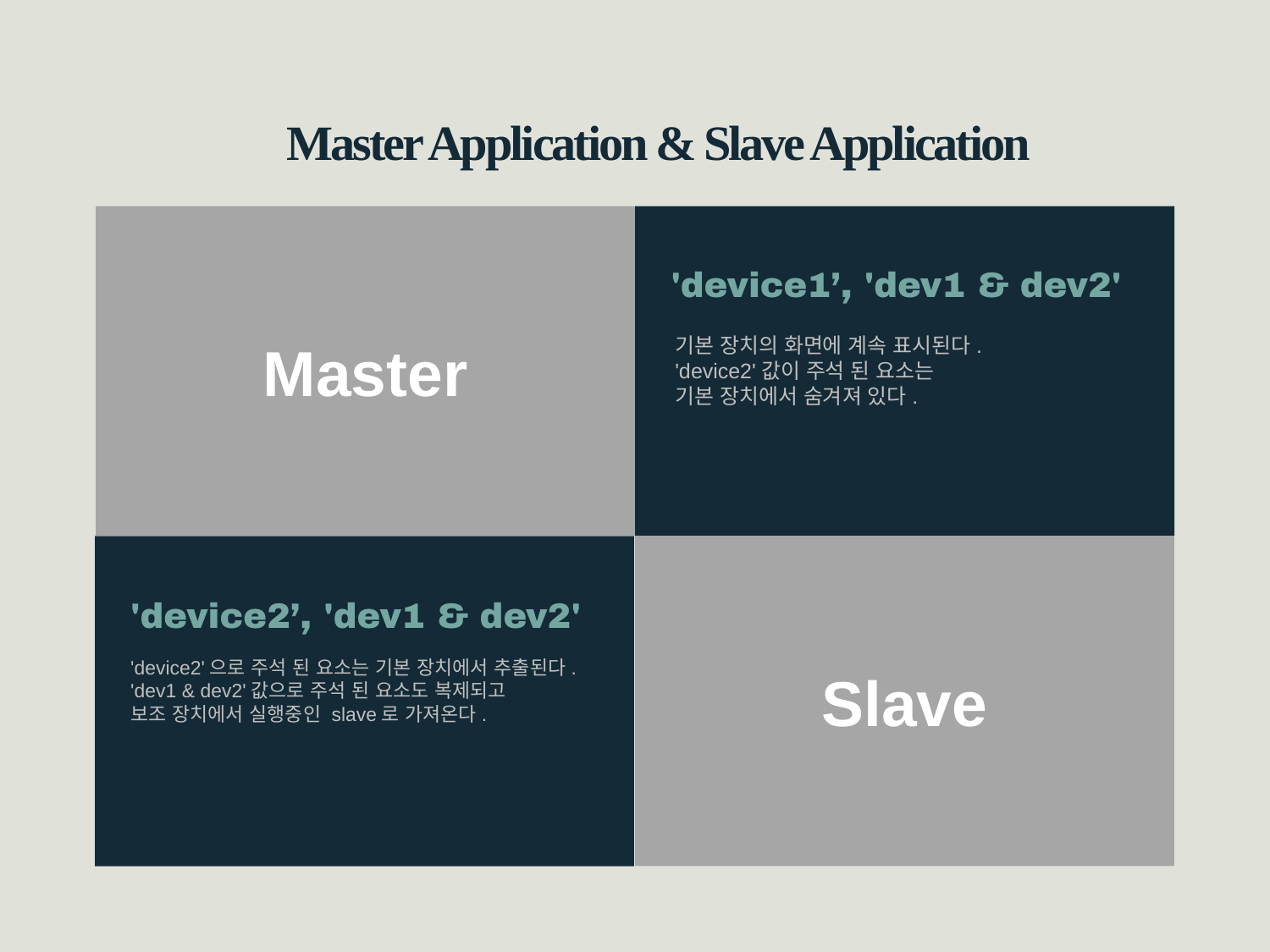

Master Application & Slave Application

'device1’, 'dev1 & dev2'
기본 장치의 화면에 계속 표시된다.
'device2'값이 주석 된 요소는
기본 장치에서 숨겨져 있다.

'device2’, 'dev1 & dev2'
'device2'으로 주석 된 요소는 기본 장치에서 추출된다.
'dev1 & dev2'값으로 주석 된 요소도 복제되고
보조 장치에서 실행중인 slave로 가져온다.
Master
Slave